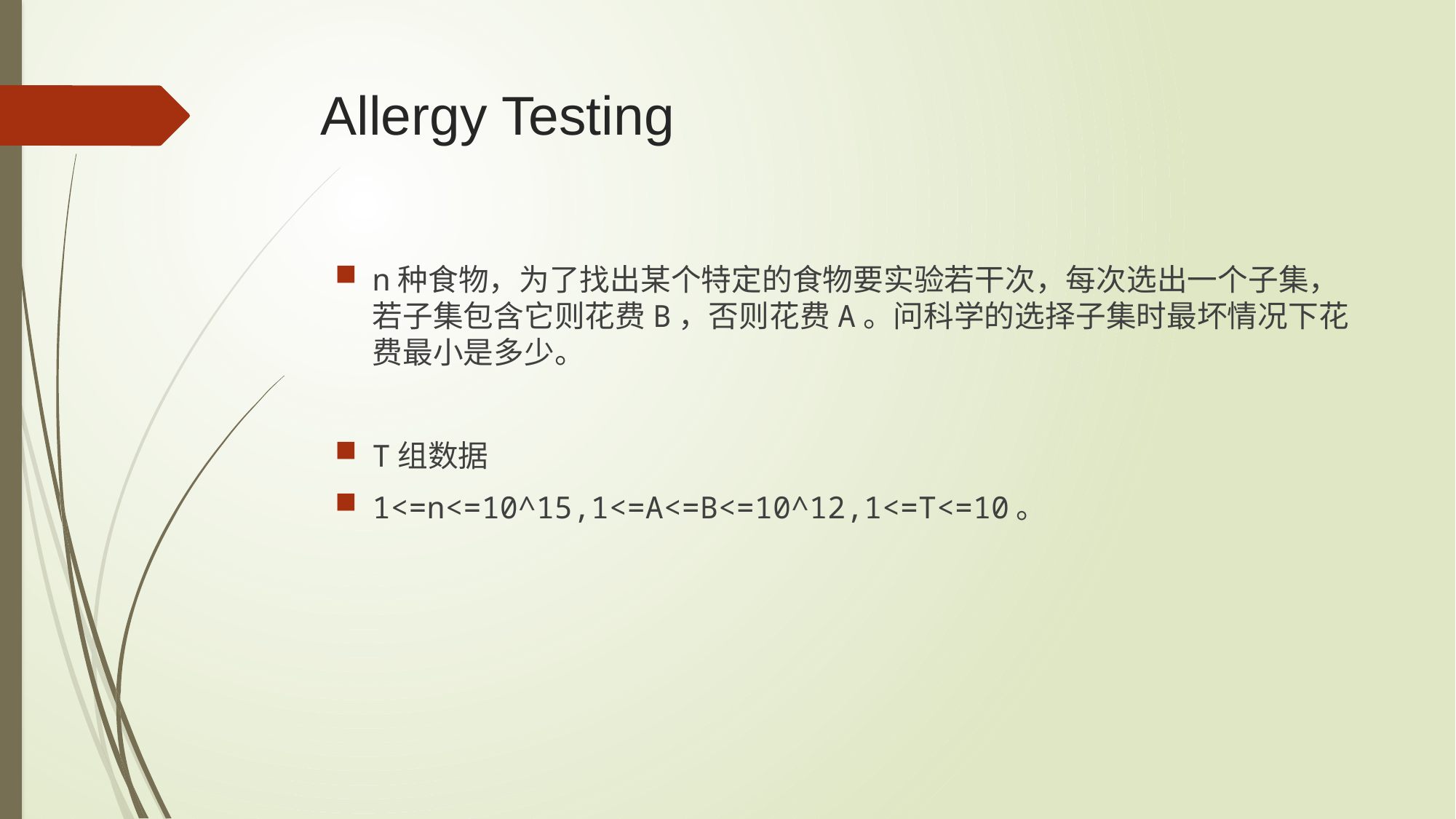

# Allergy Testing
n种食物，为了找出某个特定的食物要实验若干次，每次选出一个子集，若子集包含它则花费B，否则花费A。问科学的选择子集时最坏情况下花费最小是多少。

T组数据
1<=n<=10^15,1<=A<=B<=10^12,1<=T<=10。